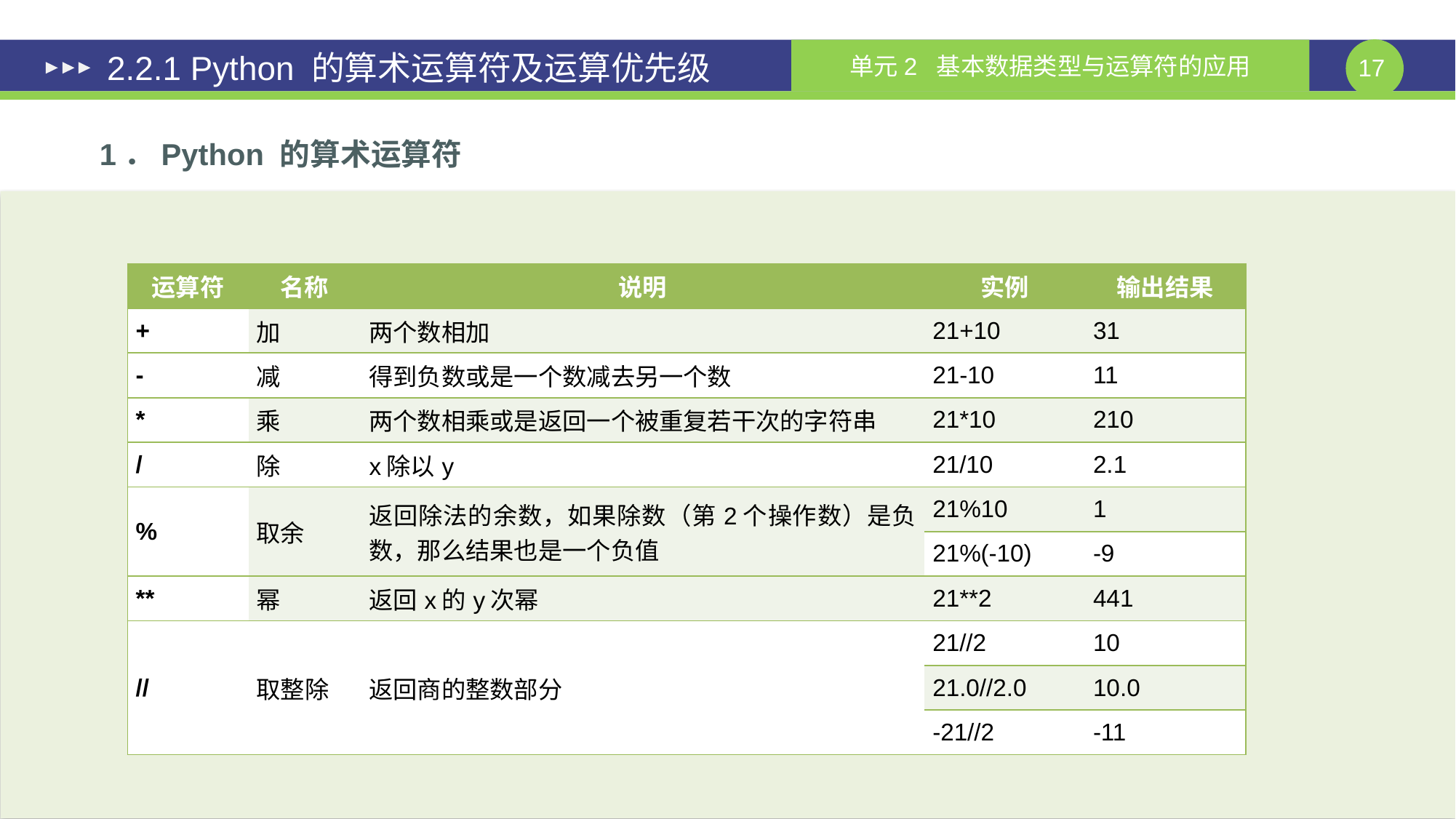

# 2.2.1 Python 的算术运算符及运算优先级
1．Python 的算术运算符

| 运算符 | 名称 | 说明 | 实例 | 输出结果 |
| --- | --- | --- | --- | --- |
| + | 加 | 两个数相加 | 21+10 | 31 |
| - | 减 | 得到负数或是一个数减去另一个数 | 21-10 | 11 |
| \* | 乘 | 两个数相乘或是返回一个被重复若干次的字符串 | 21\*10 | 210 |
| / | 除 | x除以y | 21/10 | 2.1 |
| % | 取余 | 返回除法的余数，如果除数（第2个操作数）是负数，那么结果也是一个负值 | 21%10 | 1 |
|  |  |  | 21%(-10) | -9 |
| \*\* | 幂 | 返回x的y次幂 | 21\*\*2 | 441 |
| // | 取整除 | 返回商的整数部分 | 21//2 | 10 |
|  |  |  | 21.0//2.0 | 10.0 |
|  |  |  | -21//2 | -11 |